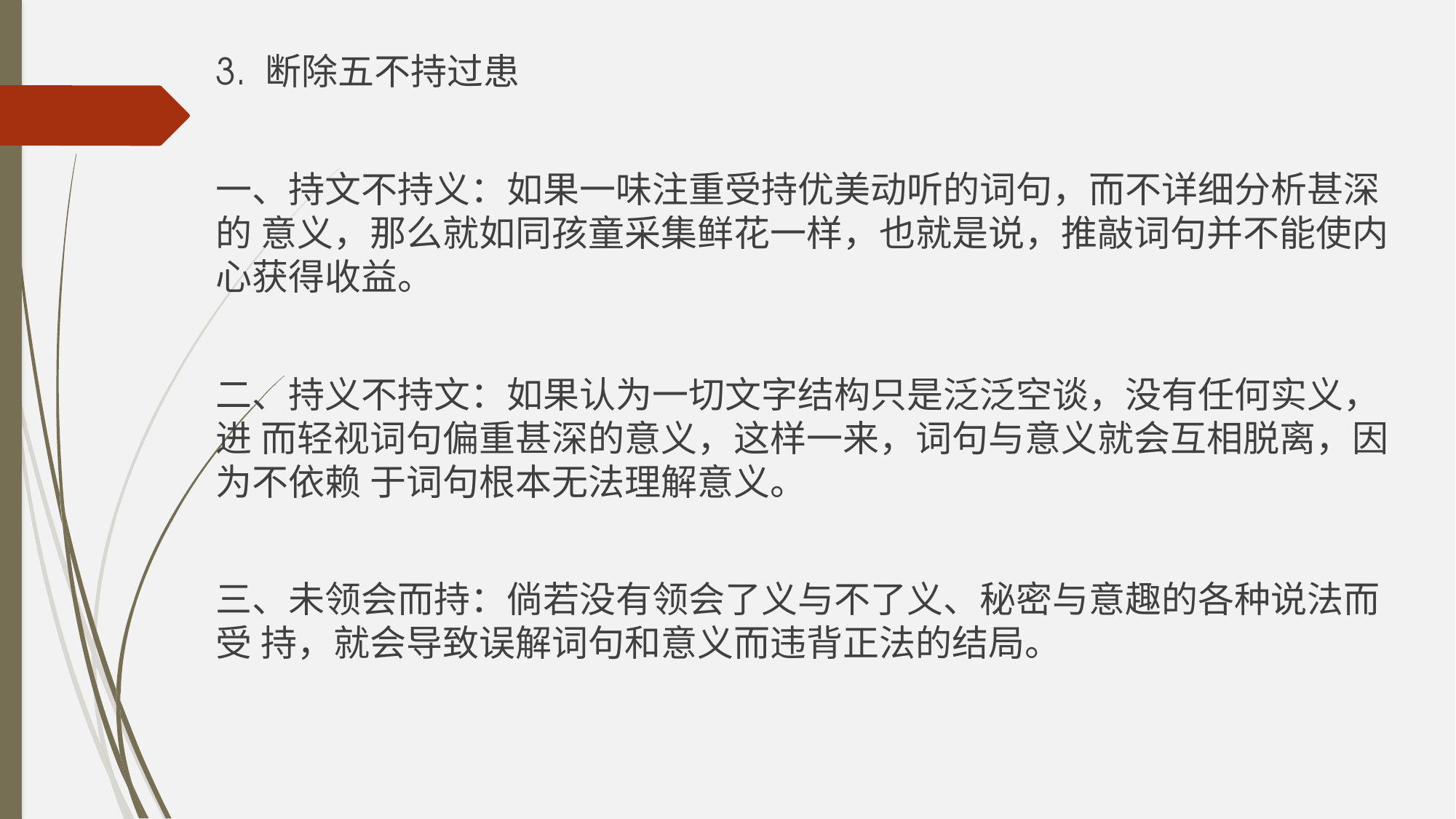

3. 断除五不持过患

一、持文不持义：如果一味注重受持优美动听的词句，而不详细分析甚深的 意义，那么就如同孩童采集鲜花一样，也就是说，推敲词句并不能使内心获得收益。

二、持义不持文：如果认为一切文字结构只是泛泛空谈，没有任何实义，进 而轻视词句偏重甚深的意义，这样一来，词句与意义就会互相脱离，因为不依赖 于词句根本无法理解意义。

三、未领会而持：倘若没有领会了义与不了义、秘密与意趣的各种说法而受 持，就会导致误解词句和意义而违背正法的结局。